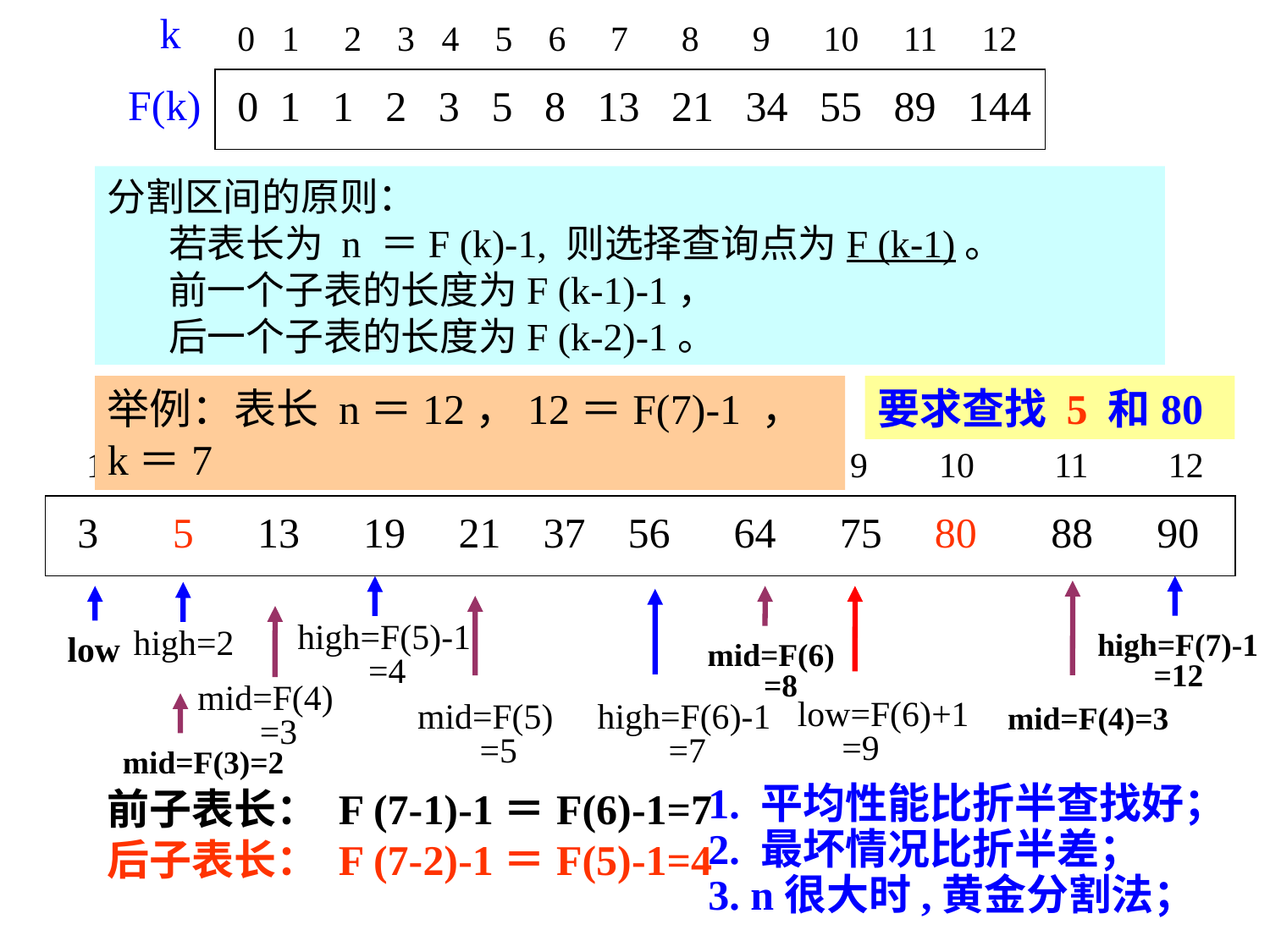

k
 F(k)
0   1     2    3   4    5    6     7      8      9      10     11     12
0  1   1   2   3   5   8   13   21   34   55   89   144

分割区间的原则：
      若表长为 n ＝F (k)-1, 则选择查询点为F (k-1)。
      前一个子表的长度为F (k-1)-1，
      后一个子表的长度为F (k-2)-1。
举例：表长 n＝12，12＝F(7)-1 ， k＝7
要求查找 5 和80
 1        2         3         4         5        6        7         8          9        10         11         12
3       5      13      19     21    37    56      64      75     80       88      90

high=F(7)-1
       =12

high=F(5)-1
        =4

mid=F(4)=3

high=2

low

mid=F(6)
       =8

low=F(6)+1
     =9

high=F(6)-1
        =7

mid=F(5)
       =5

mid=F(4)
       =3

mid=F(3)=2
 前子表长： F (7-1)-1＝F(6)-1=7
 后子表长： F (7-2)-1＝F(5)-1=4
 1. 平均性能比折半查找好；
 2. 最坏情况比折半差；
 3. n很大时,黄金分割法；